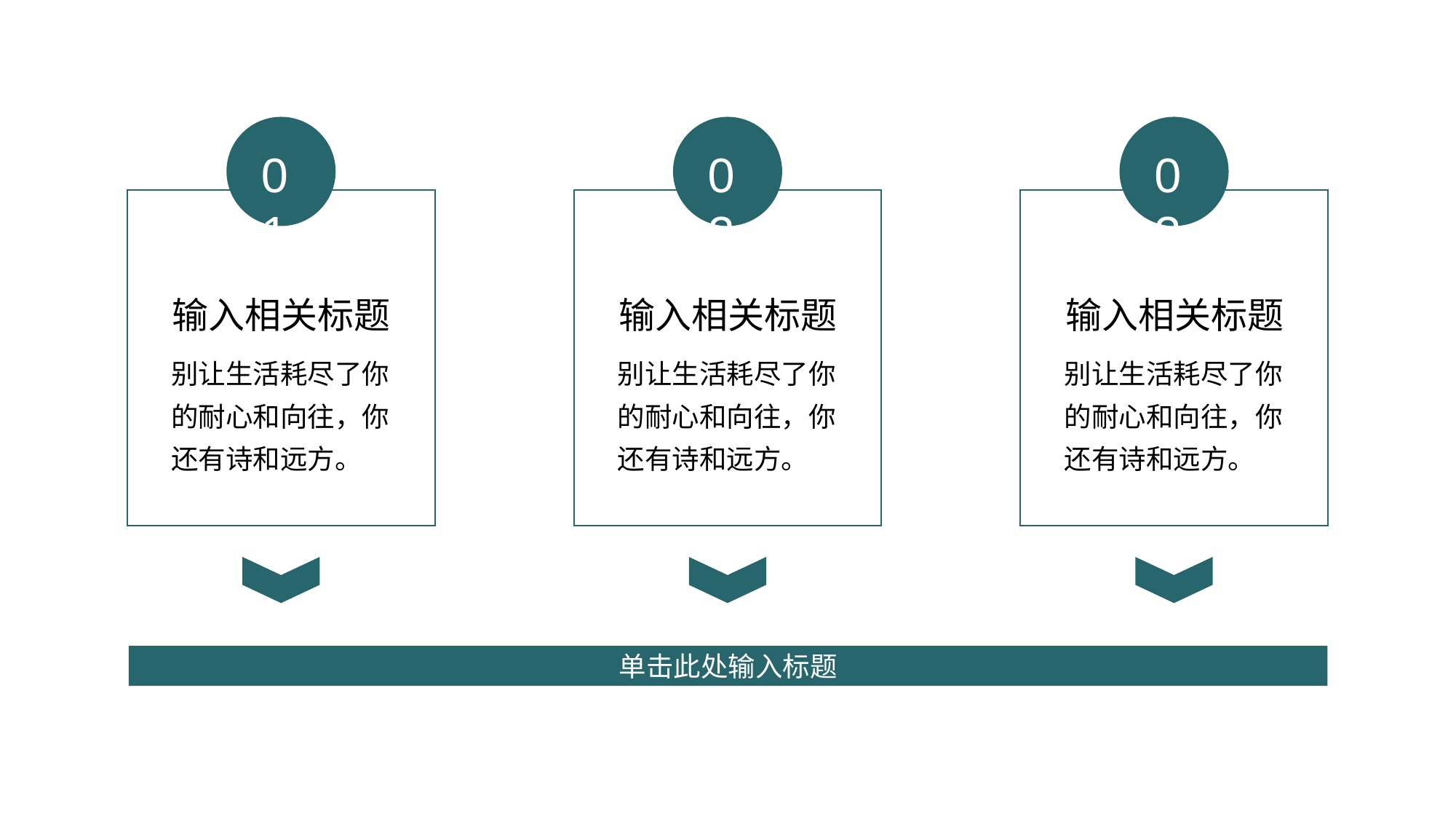

01

输入相关标题
别让生活耗尽了你的耐心和向往，你还有诗和远方。

02

输入相关标题
别让生活耗尽了你的耐心和向往，你还有诗和远方。

03

输入相关标题
别让生活耗尽了你的耐心和向往，你还有诗和远方。

单击此处输入标题